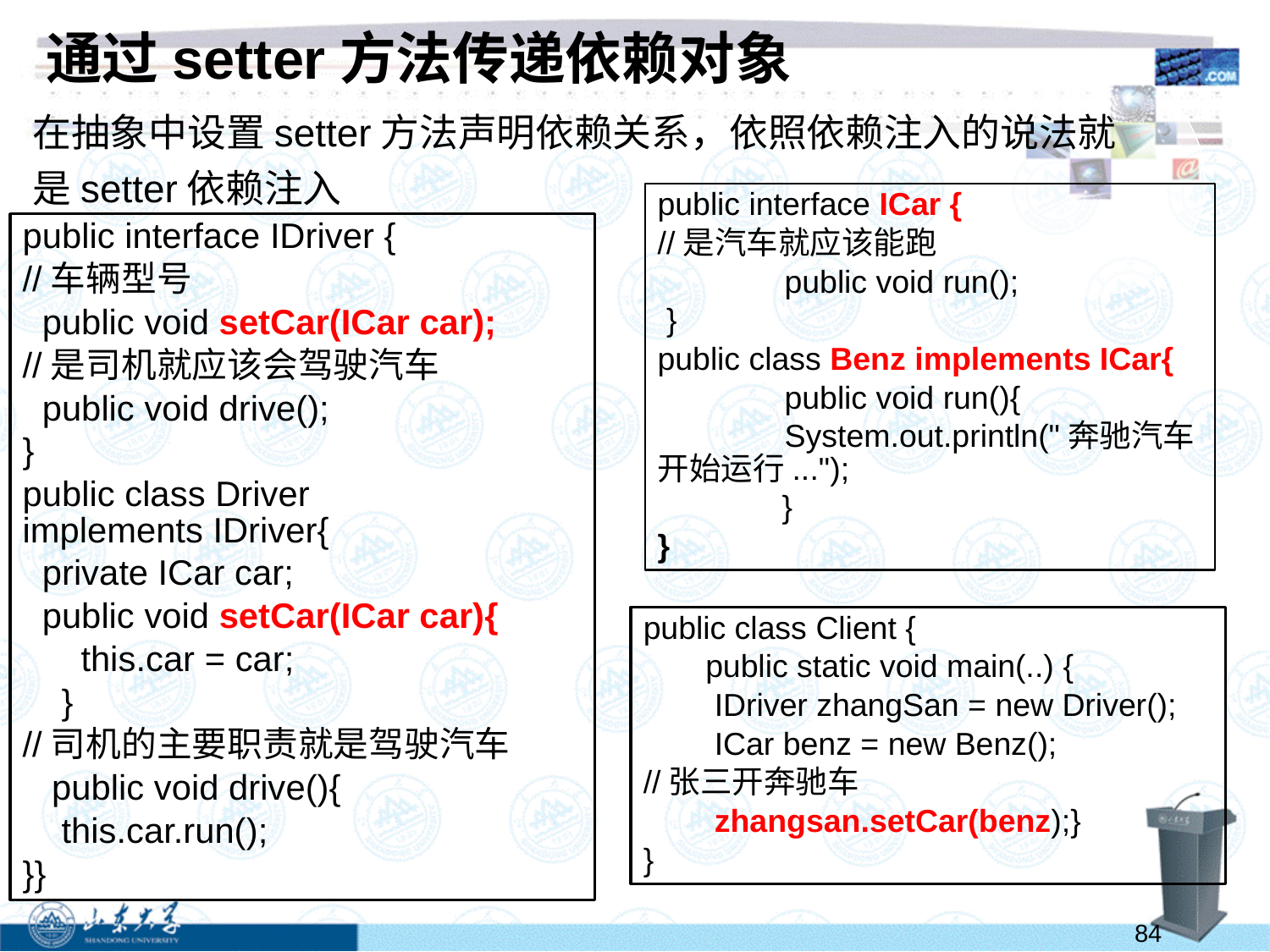

# 通过setter方法传递依赖对象
在抽象中设置setter方法声明依赖关系，依照依赖注入的说法就是setter依赖注入
public interface ICar {
//是汽车就应该能跑
	public void run();
 }
public class Benz implements ICar{
	public void run(){
	System.out.println("奔驰汽车开始运行...");
              }
}
public interface IDriver {
//车辆型号
  public void setCar(ICar car);
//是司机就应该会驾驶汽车
  public void drive();
}
public class Driver implements IDriver{
  private ICar car;
  public void setCar(ICar car){
      this.car = car;
    }
//司机的主要职责就是驾驶汽车
   public void drive(){
    this.car.run();
}}
public class Client {
       public static void main(..) {
        IDriver zhangSan = new Driver();
        ICar benz = new Benz();
//张三开奔驰车
        zhangsan.setCar(benz);}
}
84